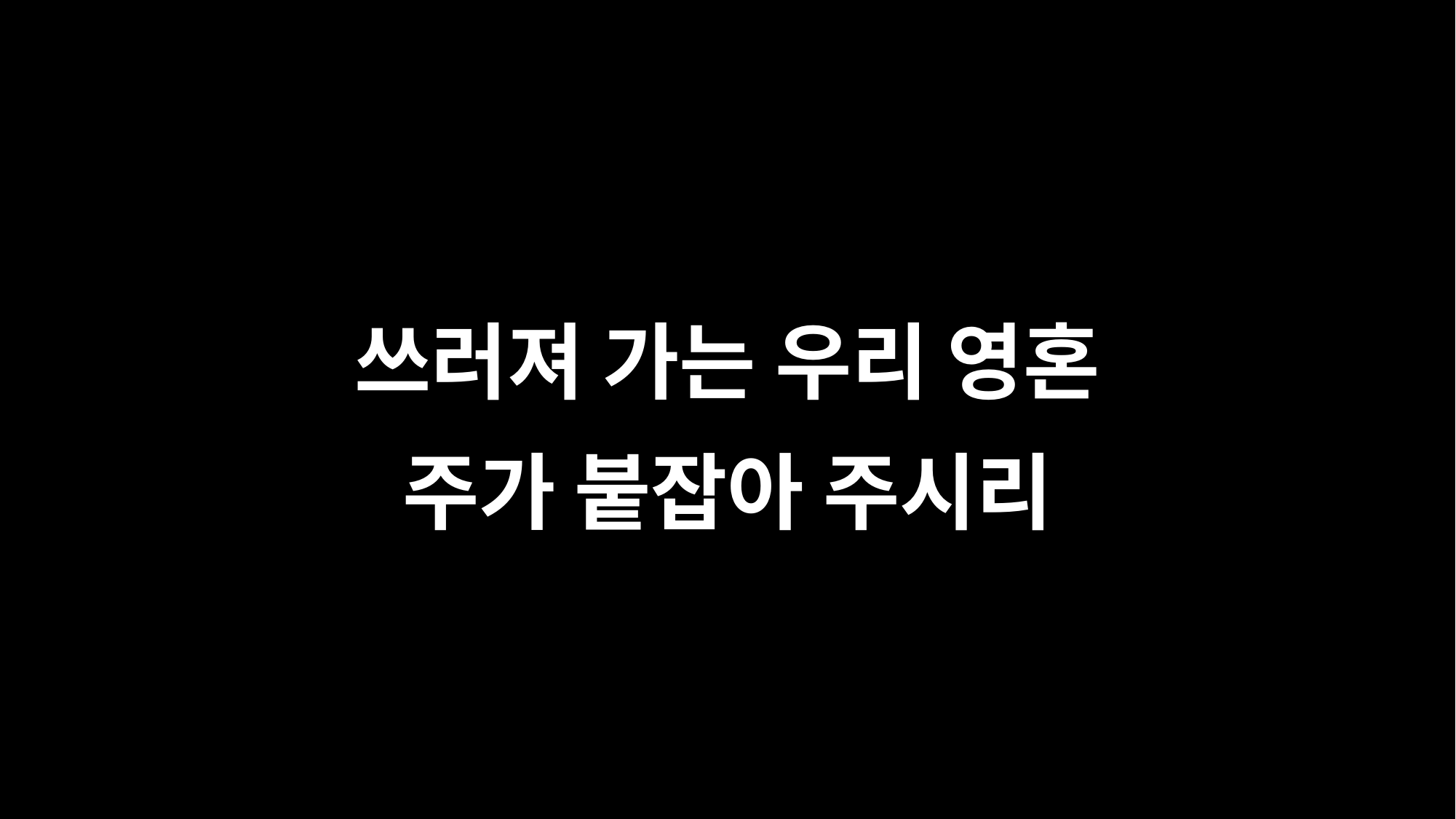

쓰러져 가는 우리 영혼
주가 붙잡아 주시리